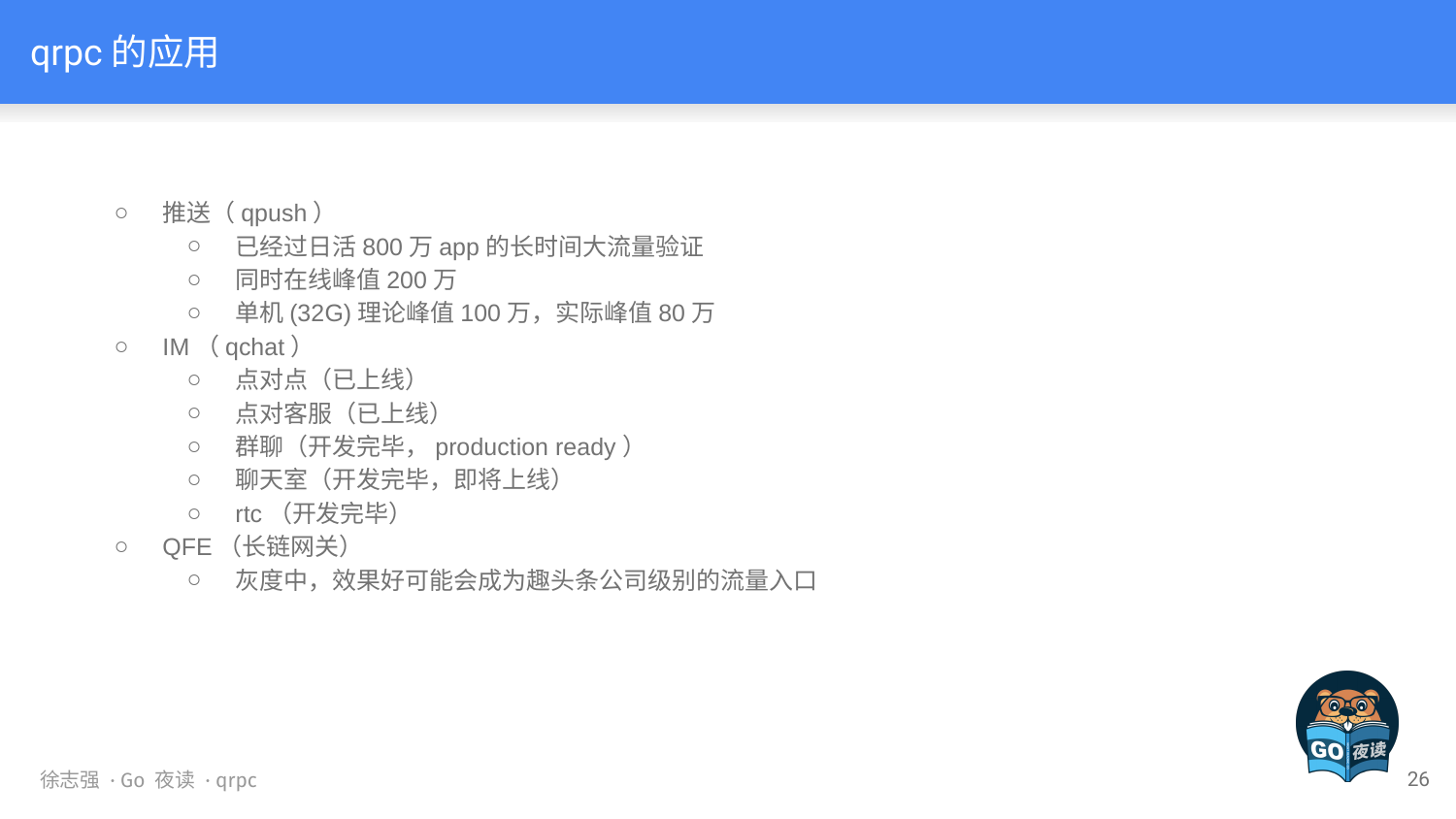

# qrpc的应用
推送（qpush）
已经过日活800万app的长时间大流量验证
同时在线峰值200万
单机(32G)理论峰值100万，实际峰值80万
IM（qchat）
点对点（已上线）
点对客服（已上线）
群聊（开发完毕，production ready）
聊天室（开发完毕，即将上线）
rtc（开发完毕）
QFE（长链网关）
灰度中，效果好可能会成为趣头条公司级别的流量入口

26